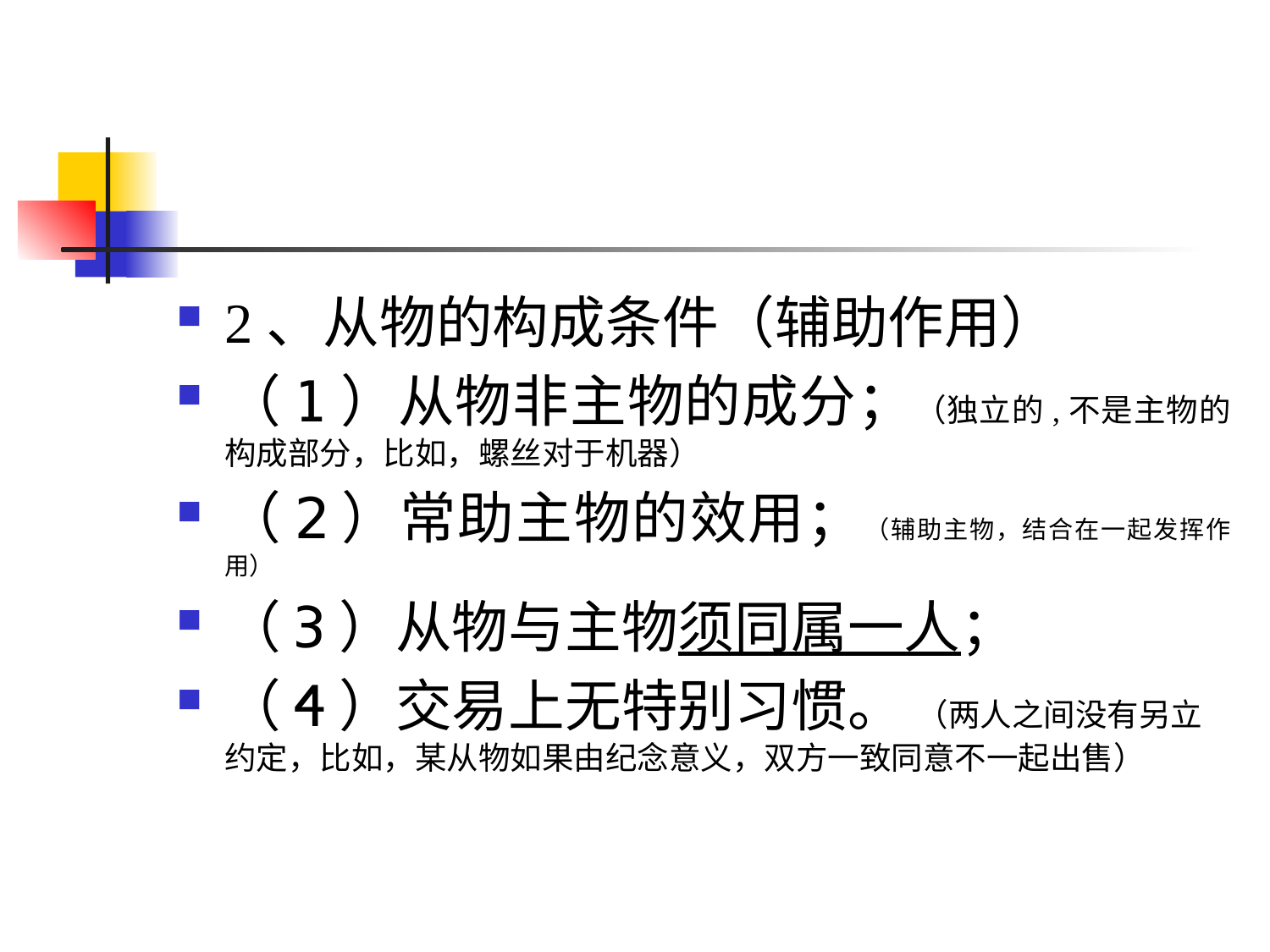

#
2、从物的构成条件（辅助作用）
（1）从物非主物的成分；（独立的,不是主物的构成部分，比如，螺丝对于机器）
（2）常助主物的效用；（辅助主物，结合在一起发挥作用）
（3）从物与主物须同属一人；
（4）交易上无特别习惯。 （两人之间没有另立约定，比如，某从物如果由纪念意义，双方一致同意不一起出售）